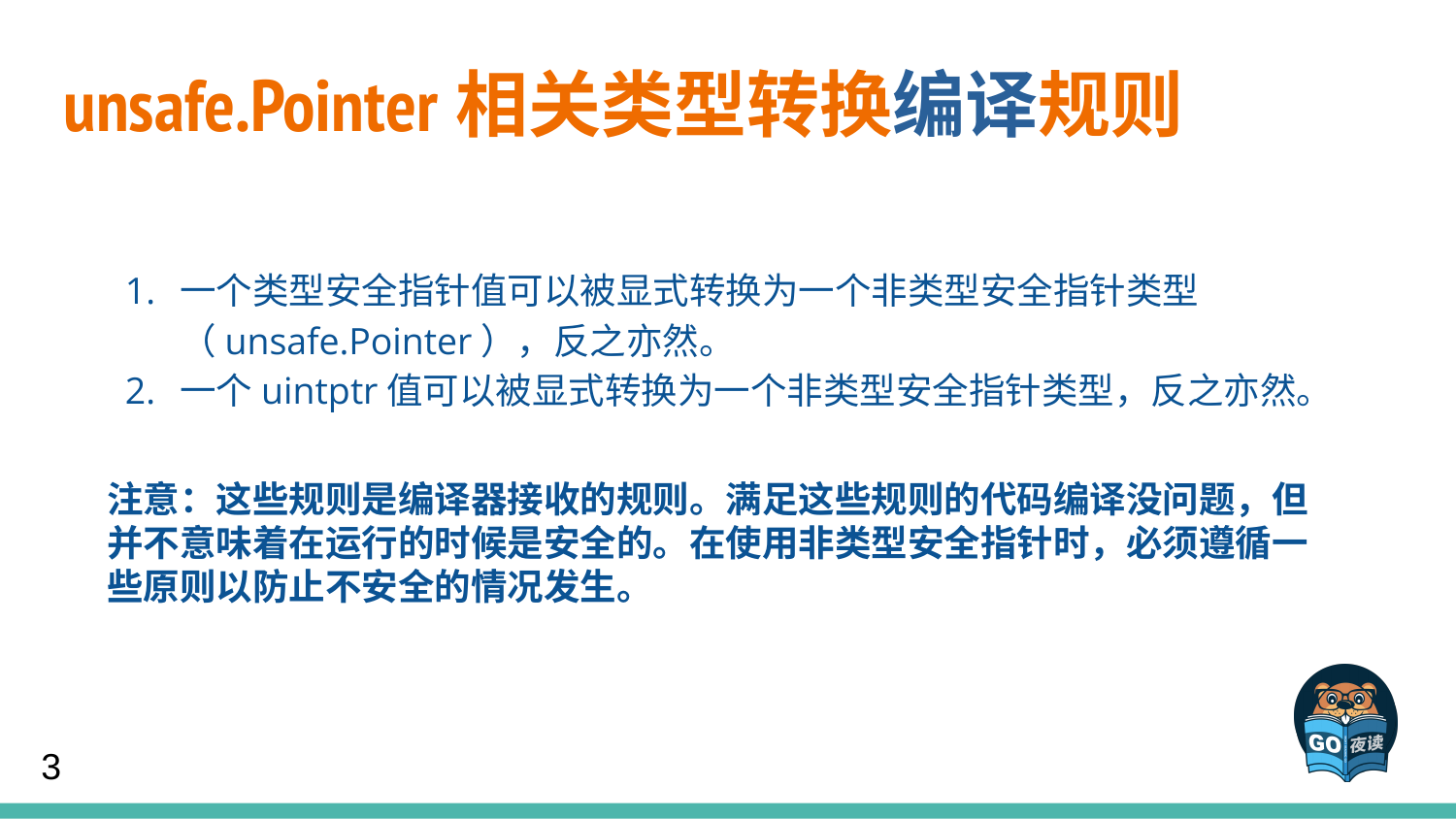

unsafe.Pointer相关类型转换编译规则
一个类型安全指针值可以被显式转换为一个非类型安全指针类型（unsafe.Pointer），反之亦然。
一个uintptr值可以被显式转换为一个非类型安全指针类型，反之亦然。
注意：这些规则是编译器接收的规则。满足这些规则的代码编译没问题，但并不意味着在运行的时候是安全的。在使用非类型安全指针时，必须遵循一些原则以防止不安全的情况发生。
3